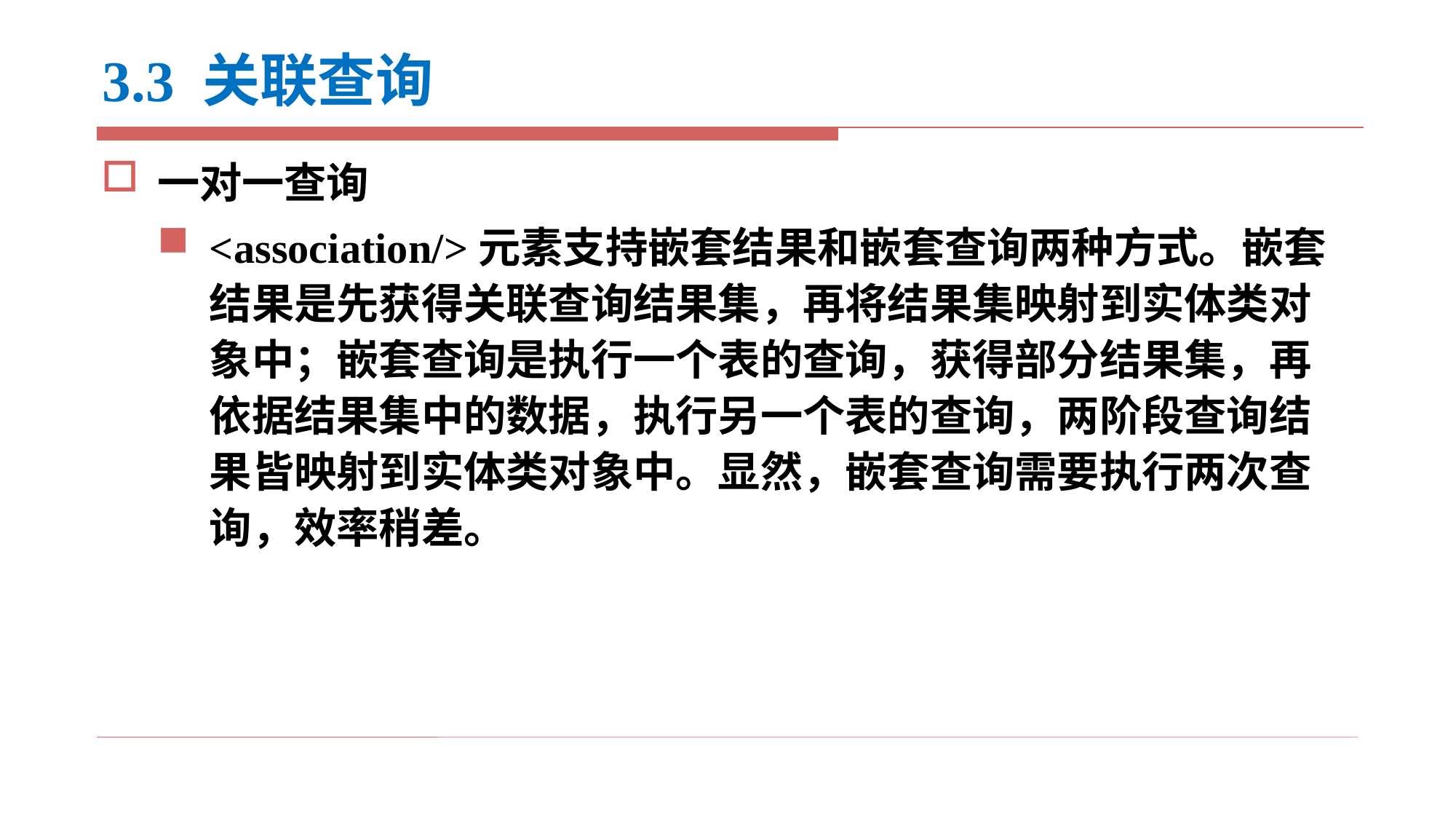

# 3.3 关联查询
一对一查询
<association/>元素支持嵌套结果和嵌套查询两种方式。嵌套结果是先获得关联查询结果集，再将结果集映射到实体类对象中；嵌套查询是执行一个表的查询，获得部分结果集，再依据结果集中的数据，执行另一个表的查询，两阶段查询结果皆映射到实体类对象中。显然，嵌套查询需要执行两次查询，效率稍差。
37